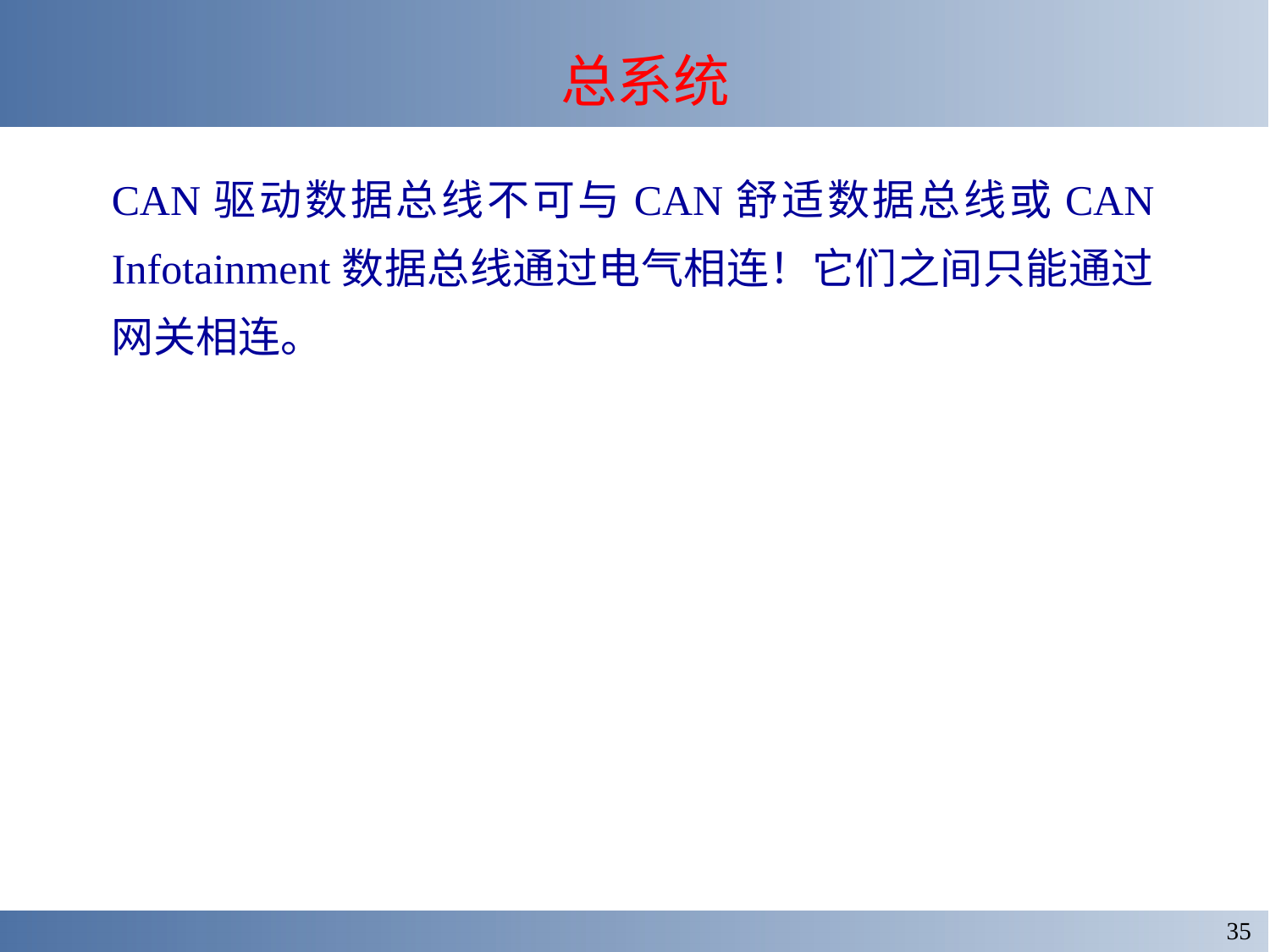

总系统
CAN驱动数据总线不可与CAN舒适数据总线或CAN Infotainment数据总线通过电气相连！它们之间只能通过网关相连。